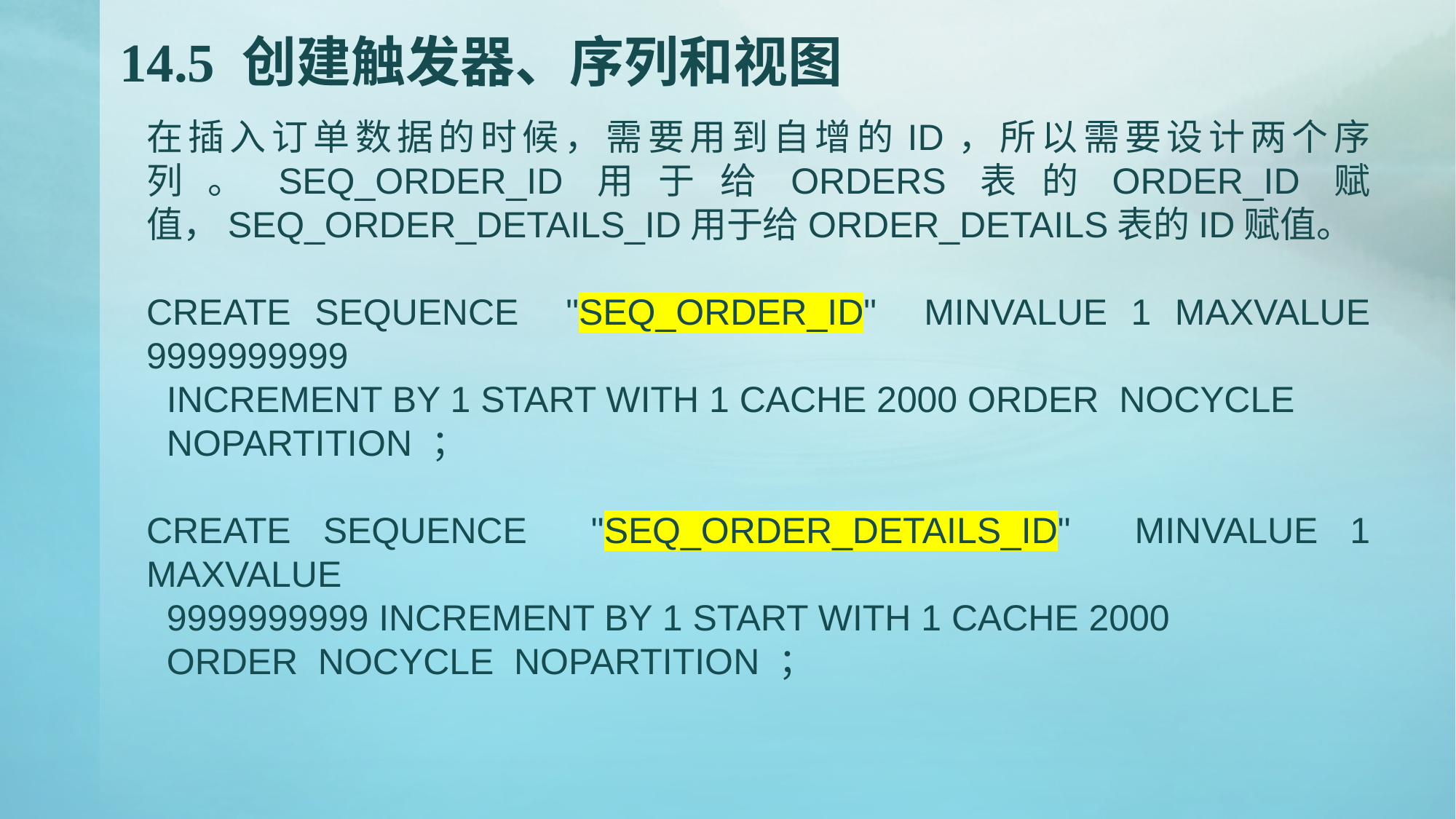

# 14.5 创建触发器、序列和视图
在插入订单数据的时候，需要用到自增的ID，所以需要设计两个序列。SEQ_ORDER_ID用于给ORDERS表的ORDER_ID赋值，SEQ_ORDER_DETAILS_ID用于给ORDER_DETAILS表的ID赋值。

CREATE SEQUENCE  "SEQ_ORDER_ID"  MINVALUE 1 MAXVALUE 9999999999
  INCREMENT BY 1 START WITH 1 CACHE 2000 ORDER  NOCYCLE
  NOPARTITION ；

CREATE SEQUENCE  "SEQ_ORDER_DETAILS_ID"  MINVALUE 1 MAXVALUE
  9999999999 INCREMENT BY 1 START WITH 1 CACHE 2000
  ORDER  NOCYCLE  NOPARTITION ；